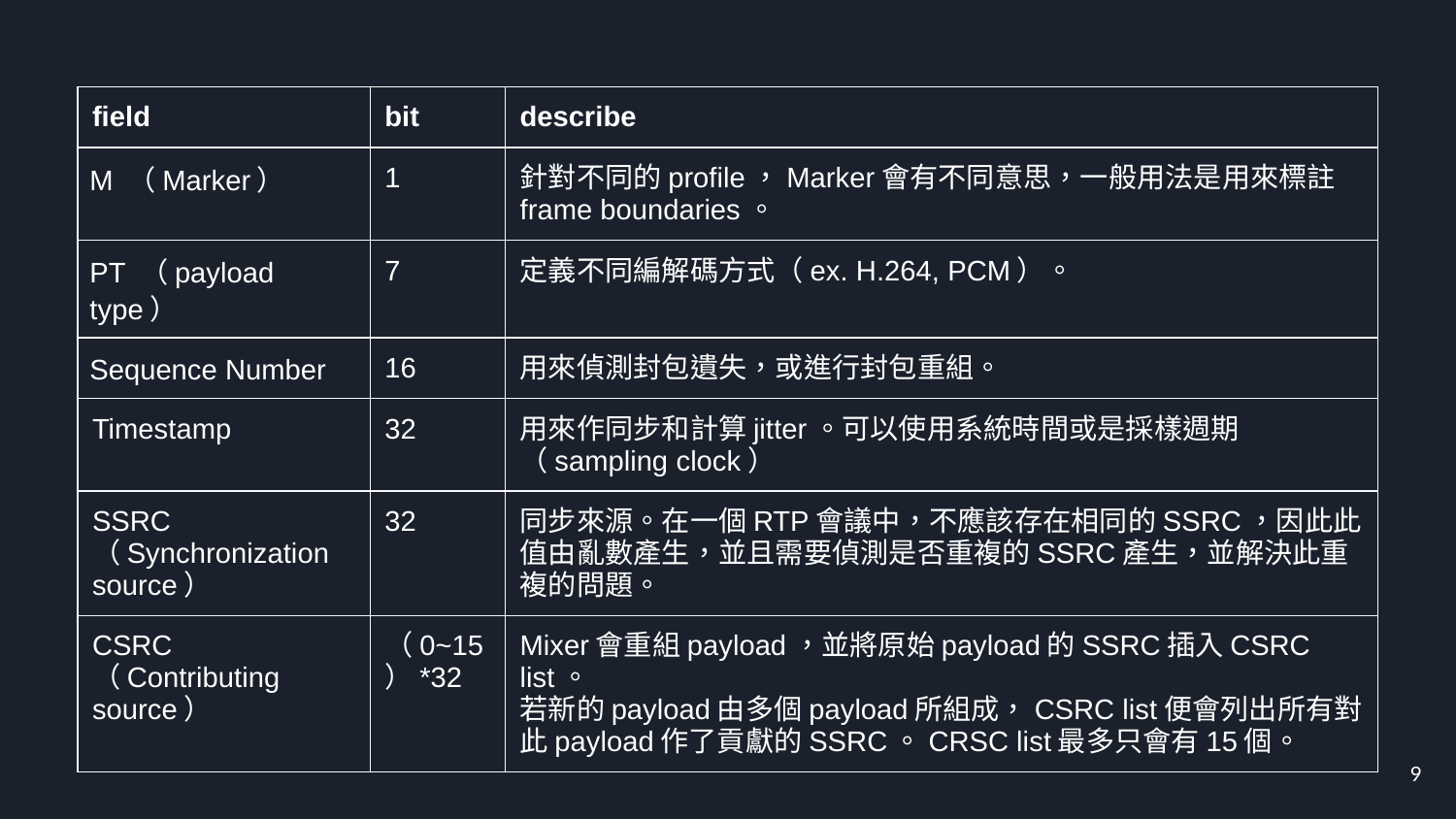

| field | bit | describe |
| --- | --- | --- |
| M （Marker） | 1 | 針對不同的profile，Marker會有不同意思，一般用法是用來標註frame boundaries。 |
| PT （payload type） | 7 | 定義不同編解碼方式（ex. H.264, PCM）。 |
| Sequence Number | 16 | 用來偵測封包遺失，或進行封包重組。 |
| Timestamp | 32 | 用來作同步和計算jitter。可以使用系統時間或是採樣週期（sampling clock） |
| SSRC （Synchronization source） | 32 | 同步來源。在一個RTP會議中，不應該存在相同的SSRC，因此此值由亂數產生，並且需要偵測是否重複的SSRC產生，並解決此重複的問題。 |
| CSRC （Contributing source） | （0~15）\*32 | Mixer會重組payload，並將原始payload的SSRC插入CSRC list。 若新的payload由多個payload所組成，CSRC list便會列出所有對此payload作了貢獻的SSRC。CRSC list最多只會有15個。 |
9